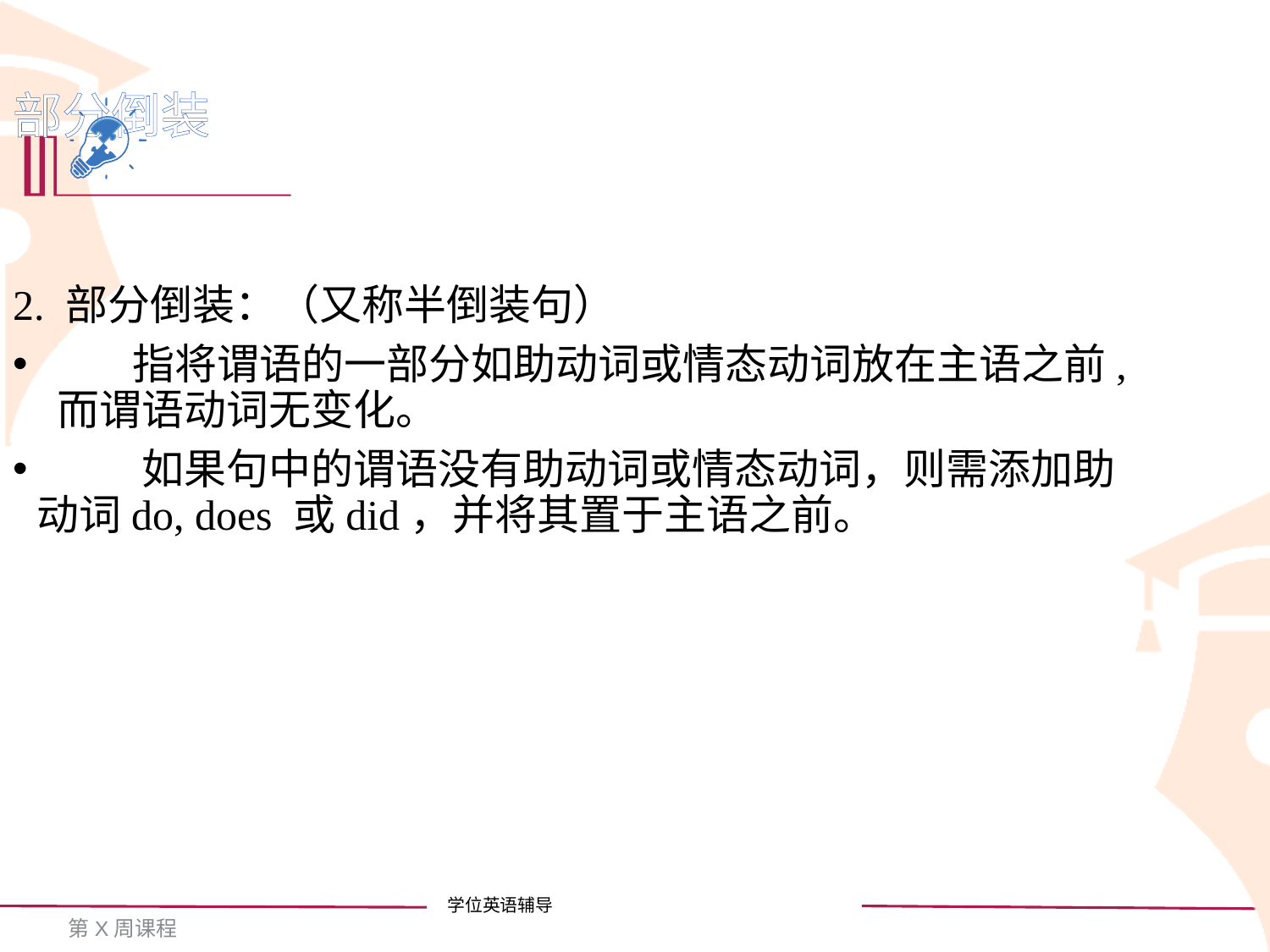

部分倒装

2. 部分倒装：（又称半倒装句）
         指将谓语的一部分如助动词或情态动词放在主语之前,  而谓语动词无变化。
          如果句中的谓语没有助动词或情态动词，则需添加助动词do, does 或did，并将其置于主语之前。